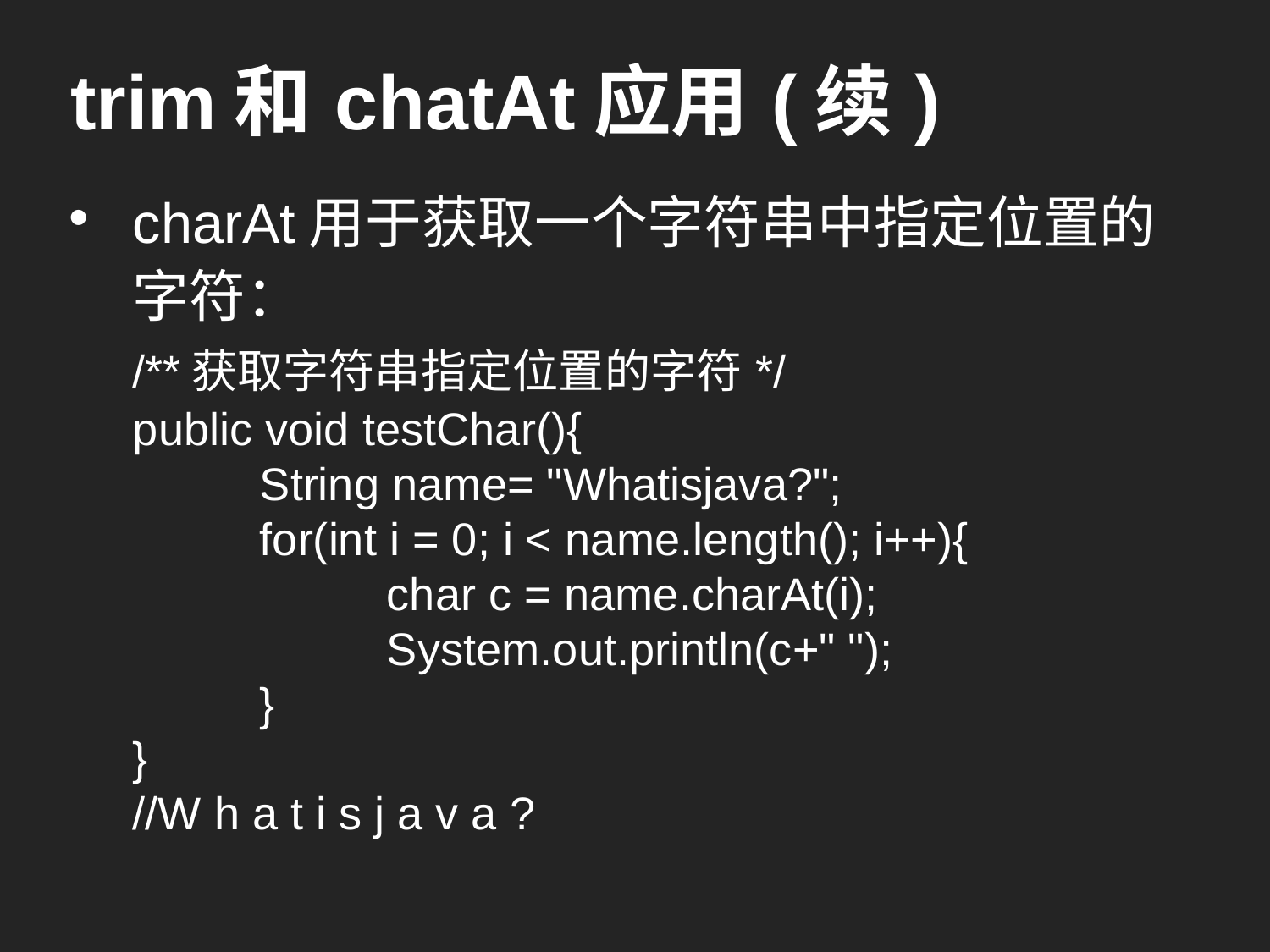

# trim和chatAt应用(续)
charAt用于获取一个字符串中指定位置的字符：
/**获取字符串指定位置的字符*/
public void testChar(){
	String name= "Whatisjava?";
	for(int i = 0; i < name.length(); i++){
		char c = name.charAt(i);
		System.out.println(c+" ");
	}
}
//W h a t i s j a v a ?